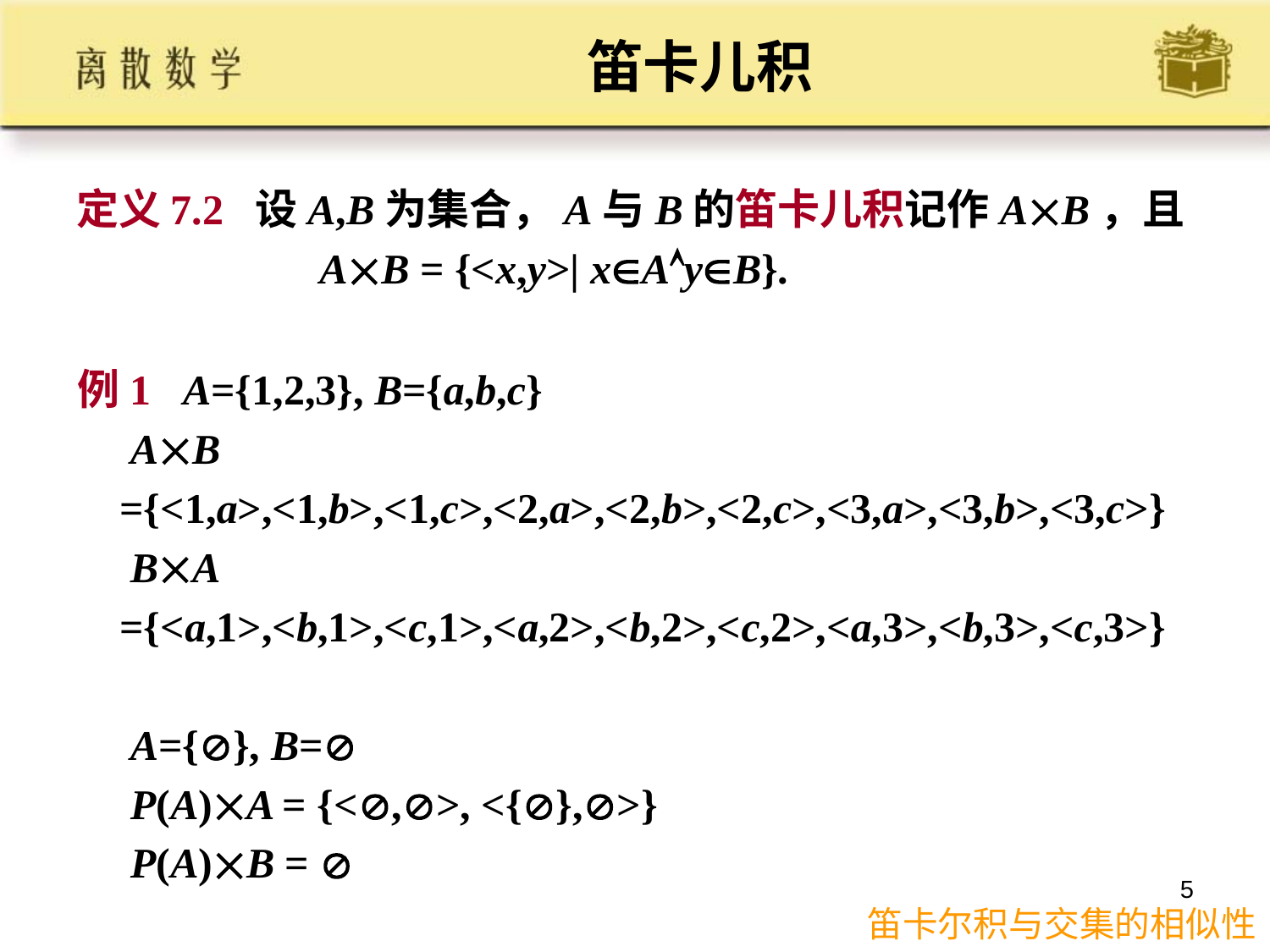

# 笛卡儿积
定义7.2  设A,B为集合，A与B的笛卡儿积记作A×B，且
                       A×B = {<x,y>| x∈A∧y∈B}.
例1   A={1,2,3}, B={a,b,c}
     A×B
    ={<1,a>,<1,b>,<1,c>,<2,a>,<2,b>,<2,c>,<3,a>,<3,b>,<3,c>}
     B×A
    ={<a,1>,<b,1>,<c,1>,<a,2>,<b,2>,<c,2>,<a,3>,<b,3>,<c,3>}

     A={∅}, B=∅
     P(A)×A = {<∅,∅>, <{∅},∅>}
     P(A)×B = ∅
5
笛卡尔积与交集的相似性